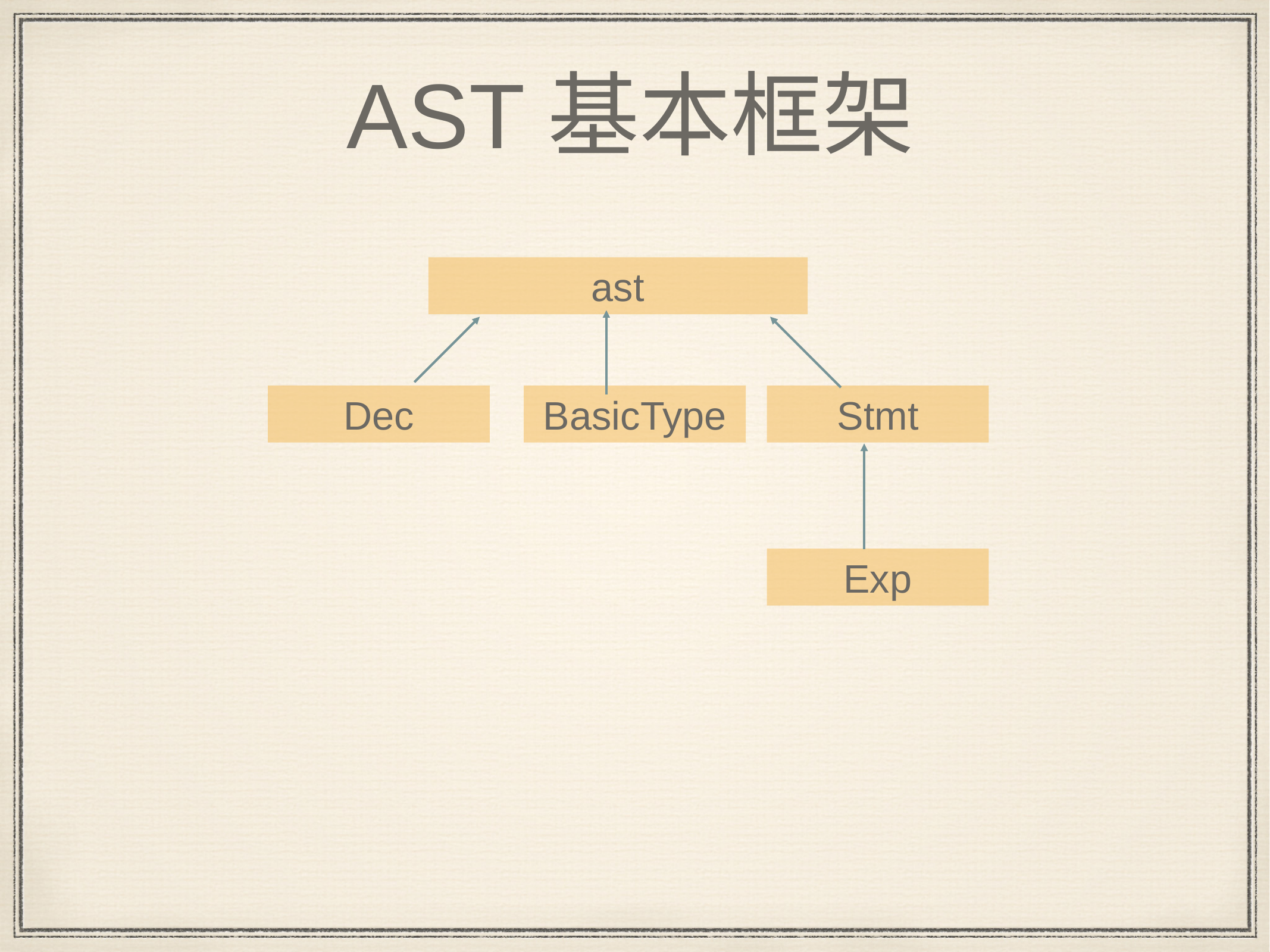

# AST基本框架
ast

Dec
BasicType
Stmt

Exp